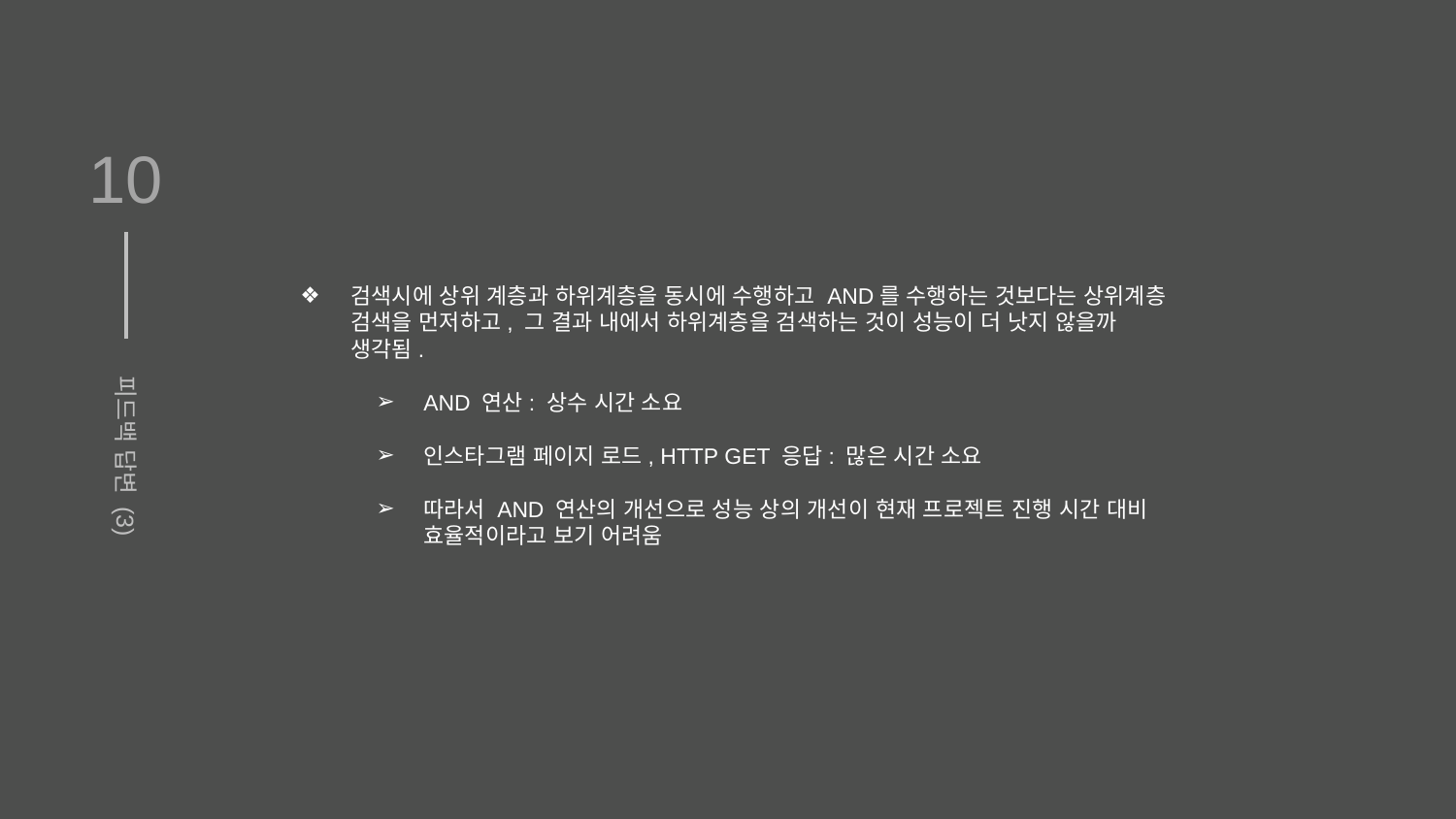

10
피드백 답변 (3)
검색시에 상위 계층과 하위계층을 동시에 수행하고 AND를 수행하는 것보다는 상위계층 검색을 먼저하고, 그 결과 내에서 하위계층을 검색하는 것이 성능이 더 낫지 않을까 생각됨.

AND 연산: 상수 시간 소요

인스타그램 페이지 로드, HTTP GET 응답: 많은 시간 소요

따라서 AND 연산의 개선으로 성능 상의 개선이 현재 프로젝트 진행 시간 대비 효율적이라고 보기 어려움